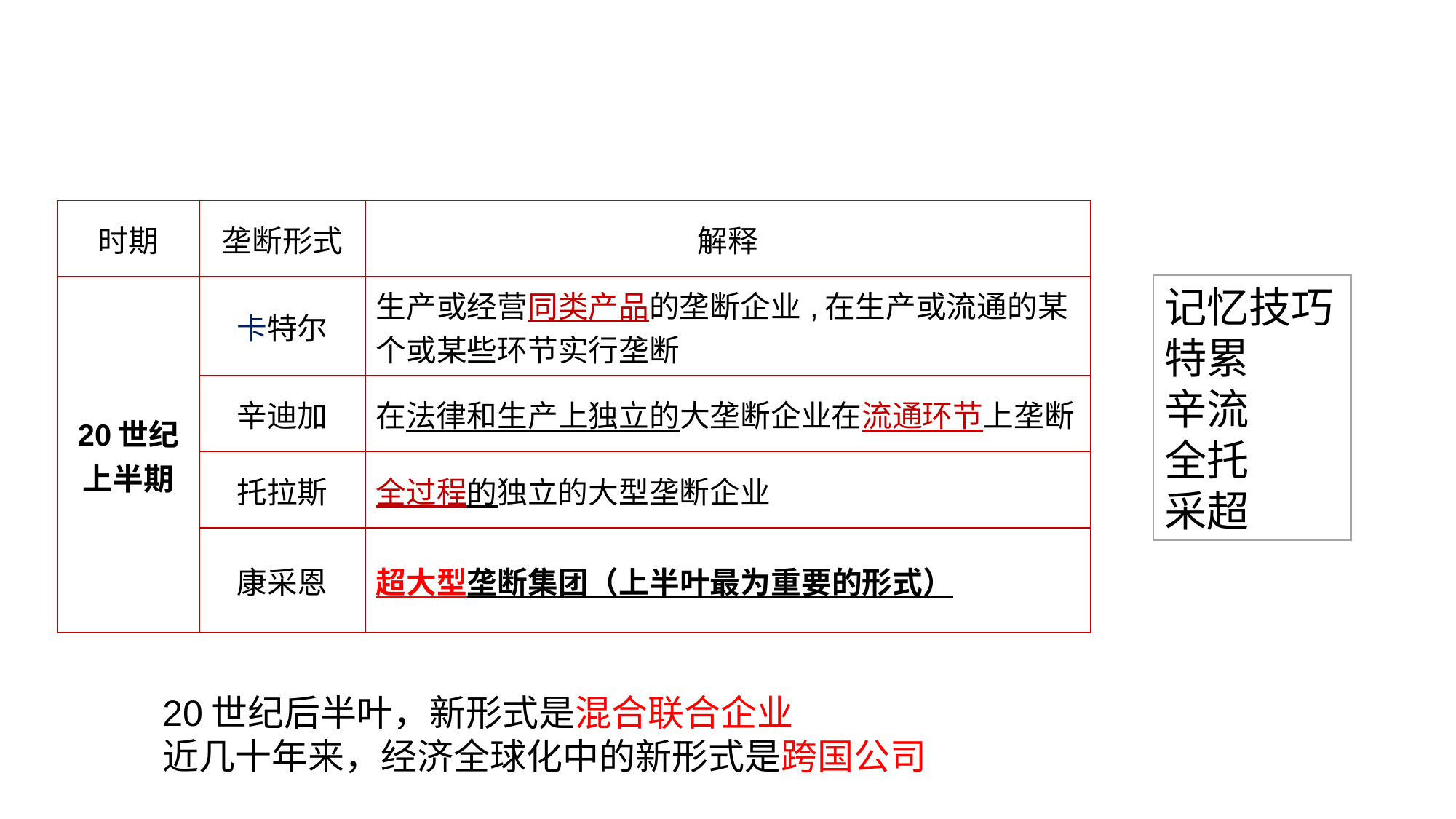

| 时期 | 垄断形式 | 解释 |
| --- | --- | --- |
| 20世纪上半期 | 卡特尔 | 生产或经营同类产品的垄断企业,在生产或流通的某个或某些环节实行垄断 |
|  | 辛迪加 | 在法律和生产上独立的大垄断企业在流通环节上垄断 |
|  | 托拉斯 | 全过程的独立的大型垄断企业 |
|  | 康采恩 | 超大型垄断集团（上半叶最为重要的形式） |
记忆技巧
特累
辛流
全托
采超
20世纪后半叶，新形式是混合联合企业
近几十年来，经济全球化中的新形式是跨国公司